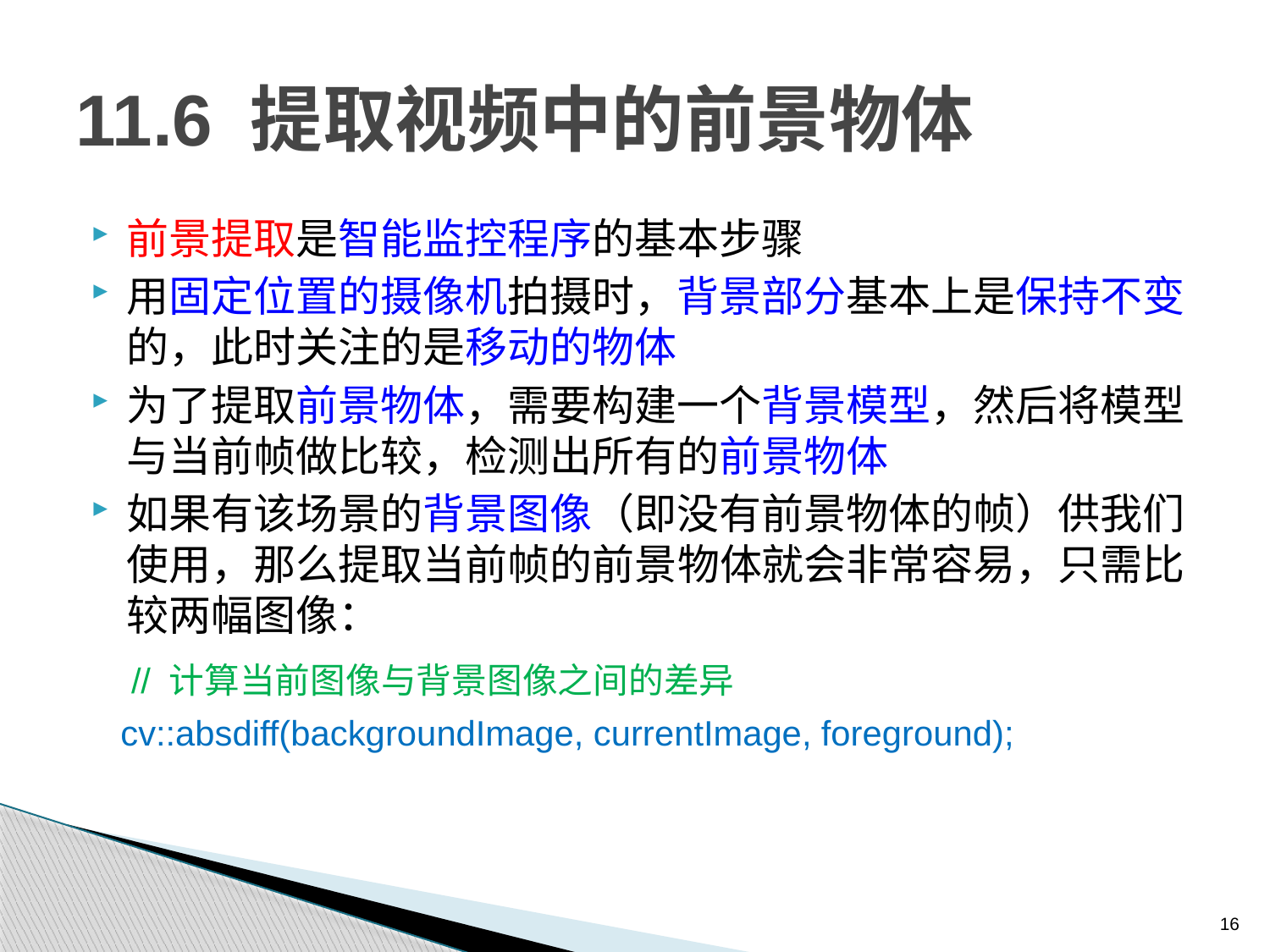

# 11.6 提取视频中的前景物体
前景提取是智能监控程序的基本步骤
用固定位置的摄像机拍摄时，背景部分基本上是保持不变的，此时关注的是移动的物体
为了提取前景物体，需要构建一个背景模型，然后将模型与当前帧做比较，检测出所有的前景物体
如果有该场景的背景图像（即没有前景物体的帧）供我们使用，那么提取当前帧的前景物体就会非常容易，只需比较两幅图像：
   // 计算当前图像与背景图像之间的差异
   cv::absdiff(backgroundImage, currentImage, foreground);
16